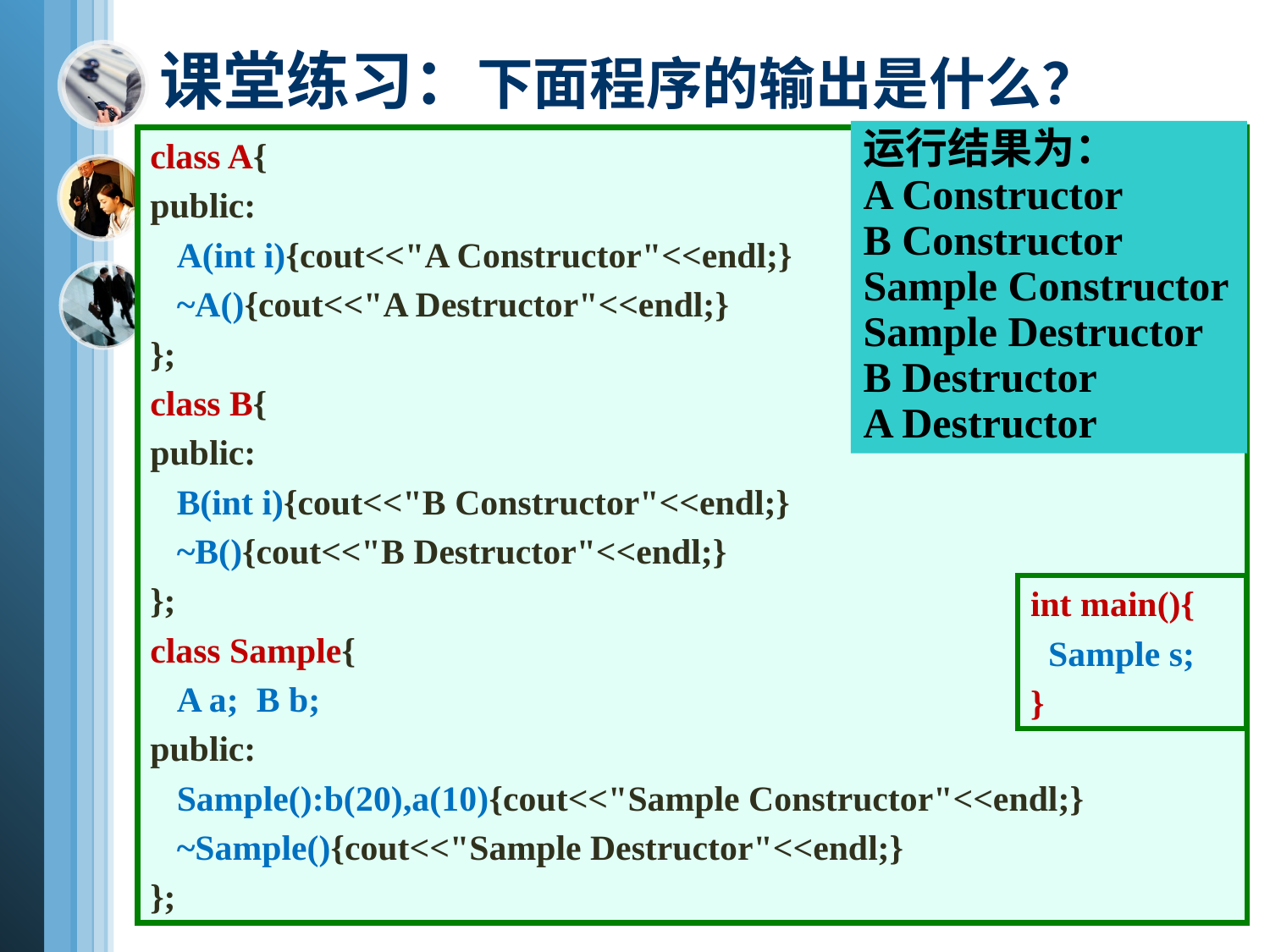

# 课堂练习：下面程序的输出是什么？
运行结果为：
A Constructor
B Constructor
Sample Constructor
Sample Destructor
B Destructor
A Destructor
class A{
public:
   A(int i){cout<<"A Constructor"<<endl;}
   ~A(){cout<<"A Destructor"<<endl;}
};
class B{
public:
   B(int i){cout<<"B Constructor"<<endl;}
   ~B(){cout<<"B Destructor"<<endl;}
};
class Sample{
   A a;  B b;
public:
   Sample():b(20),a(10){cout<<"Sample Constructor"<<endl;}
   ~Sample(){cout<<"Sample Destructor"<<endl;}
};
int main(){
  Sample s;
}